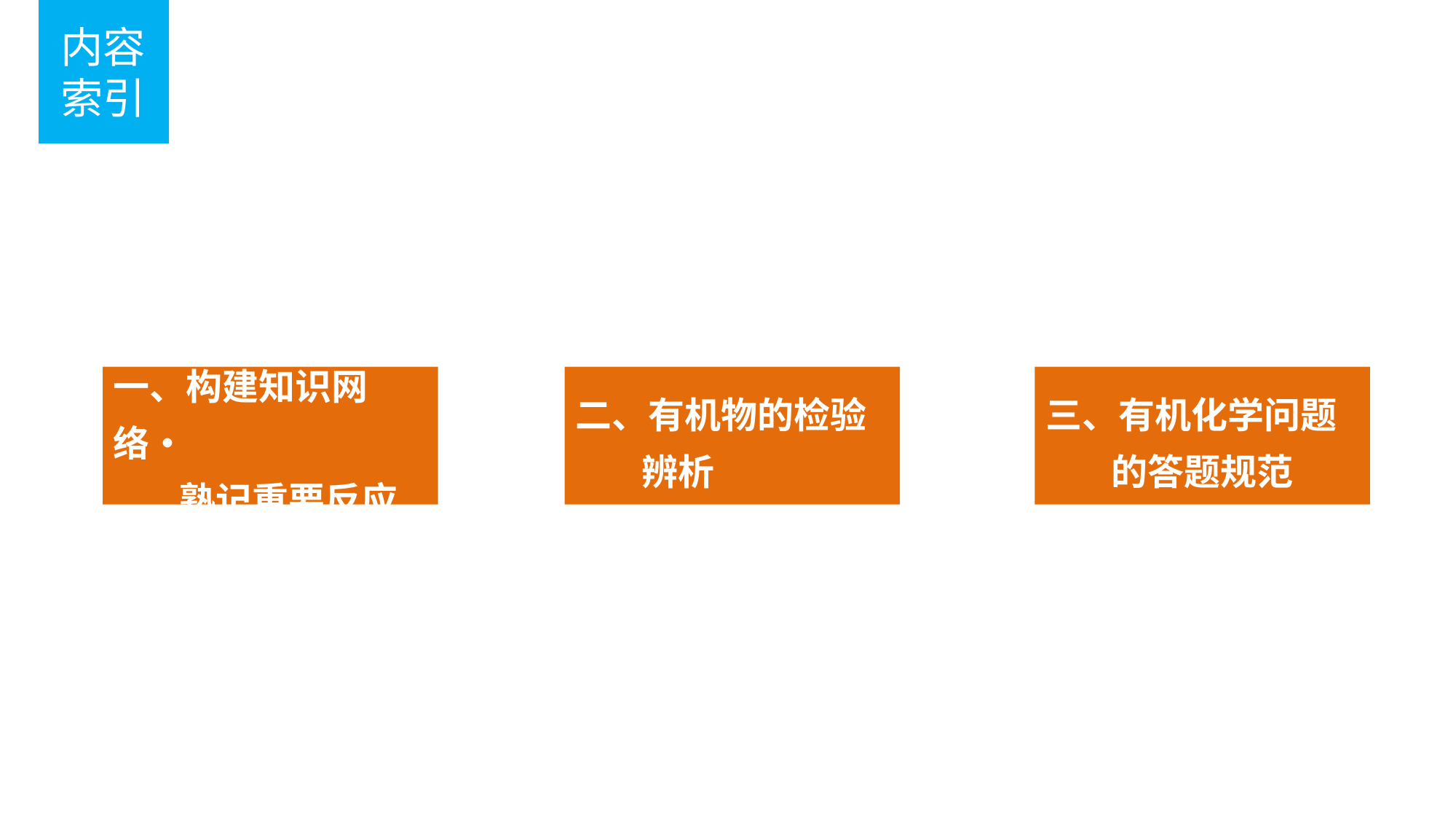

内容索引
一、构建知识网络•
       熟记重要反应
二、有机物的检验
       辨析
三、有机化学问题
       的答题规范